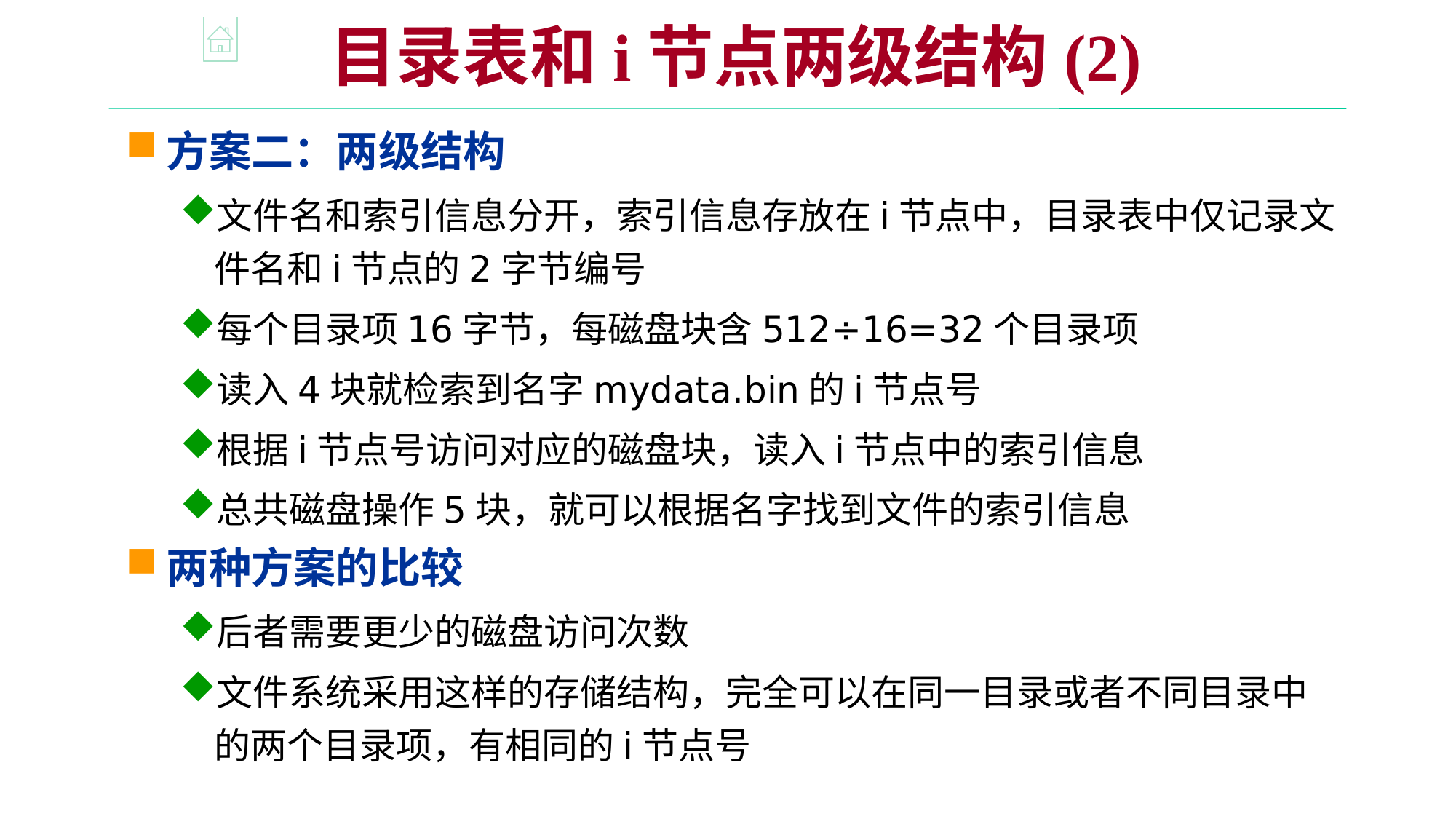

目录表和i节点两级结构(2)

方案二：两级结构
文件名和索引信息分开，索引信息存放在i节点中，目录表中仅记录文件名和i节点的2字节编号
每个目录项16字节，每磁盘块含512÷16=32个目录项
读入4块就检索到名字mydata.bin的i节点号
根据i节点号访问对应的磁盘块，读入i节点中的索引信息
总共磁盘操作5块，就可以根据名字找到文件的索引信息
两种方案的比较
后者需要更少的磁盘访问次数
文件系统采用这样的存储结构，完全可以在同一目录或者不同目录中的两个目录项，有相同的i节点号